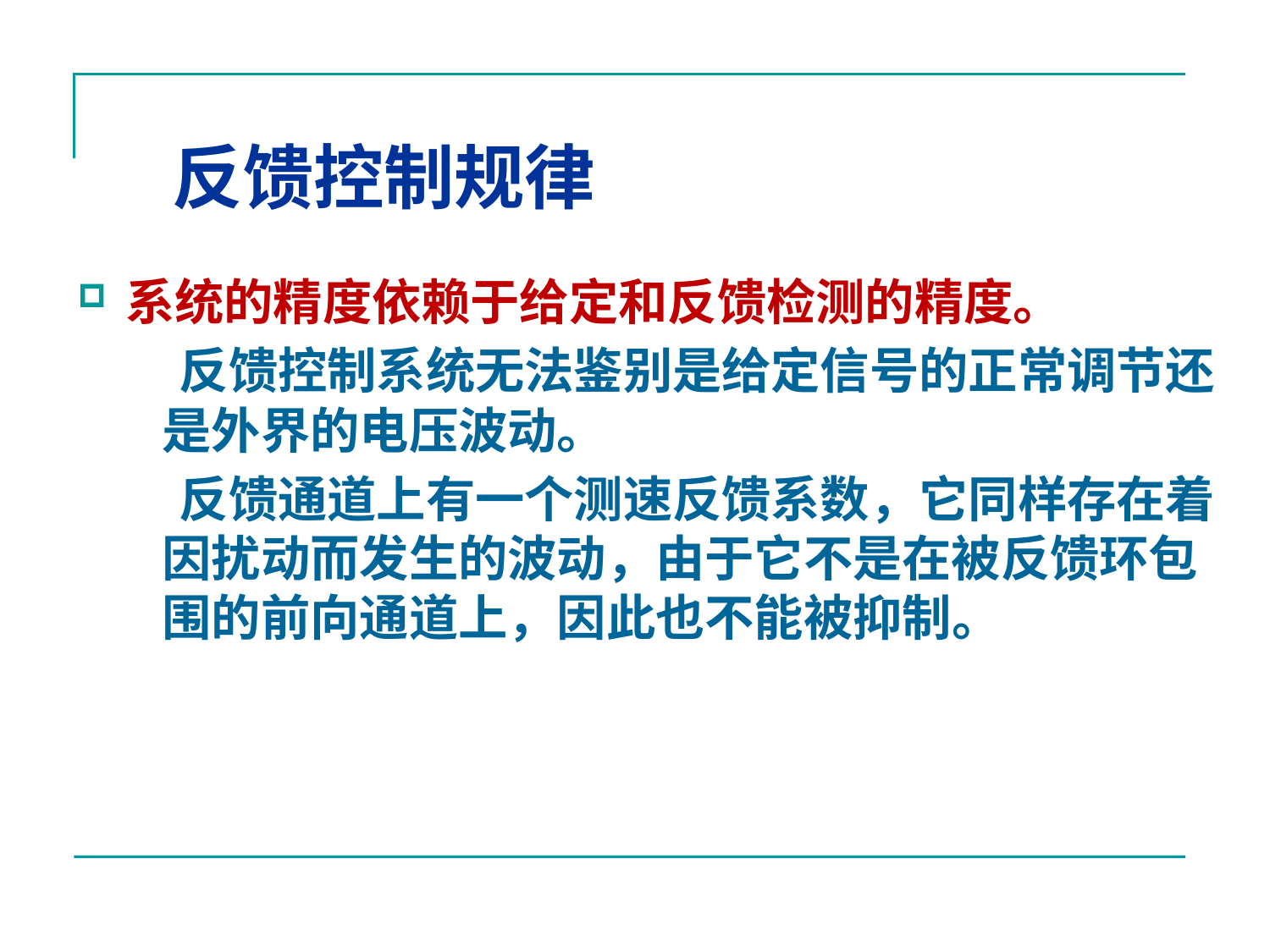

# 反馈控制规律
系统的精度依赖于给定和反馈检测的精度。
        反馈控制系统无法鉴别是给定信号的正常调节还是外界的电压波动。
        反馈通道上有一个测速反馈系数，它同样存在着因扰动而发生的波动，由于它不是在被反馈环包围的前向通道上，因此也不能被抑制。